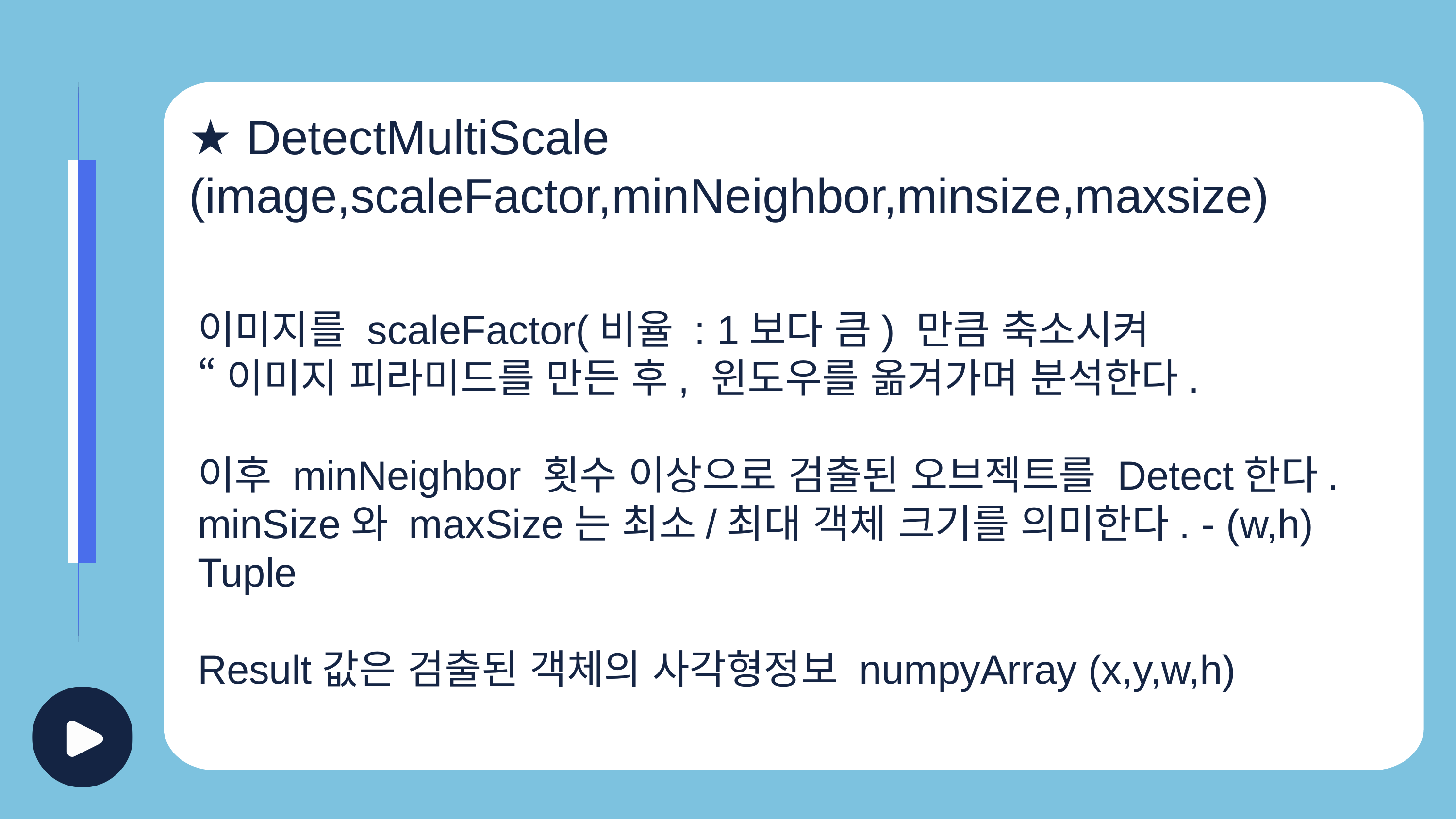

★ DetectMultiScale
(image,scaleFactor,minNeighbor,minsize,maxsize)

이미지를 scaleFactor(비율 : 1보다 큼) 만큼 축소시켜
“이미지 피라미드를 만든 후, 윈도우를 옮겨가며 분석한다.

이후 minNeighbor 횟수 이상으로 검출된 오브젝트를 Detect한다.
minSize와 maxSize는 최소/최대 객체 크기를 의미한다. - (w,h) Tuple

Result값은 검출된 객체의 사각형정보 numpyArray (x,y,w,h)